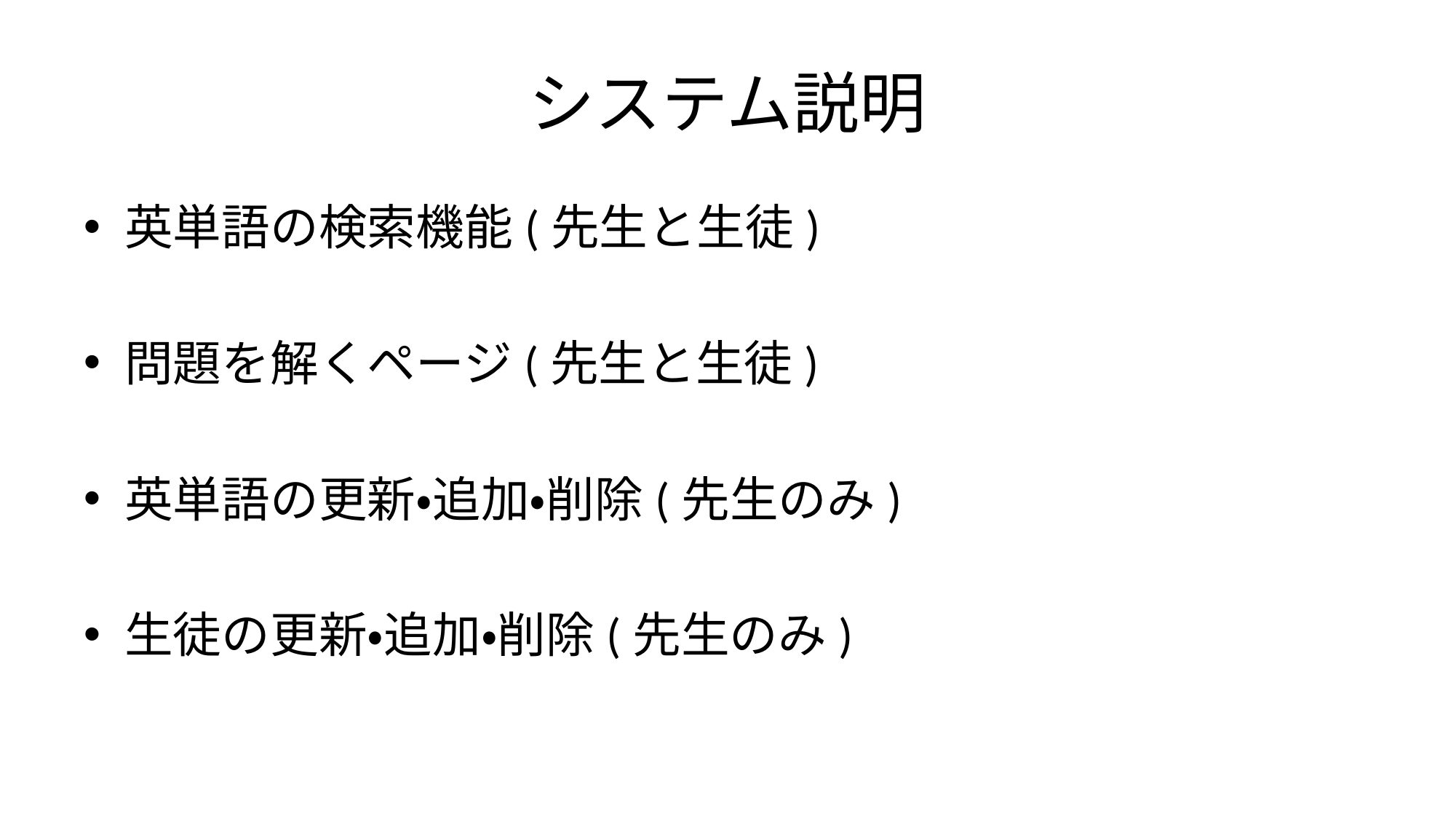

# システム説明
英単語の検索機能(先生と生徒)

問題を解くページ(先生と生徒)

英単語の更新・追加・削除(先生のみ)

生徒の更新・追加・削除(先生のみ)